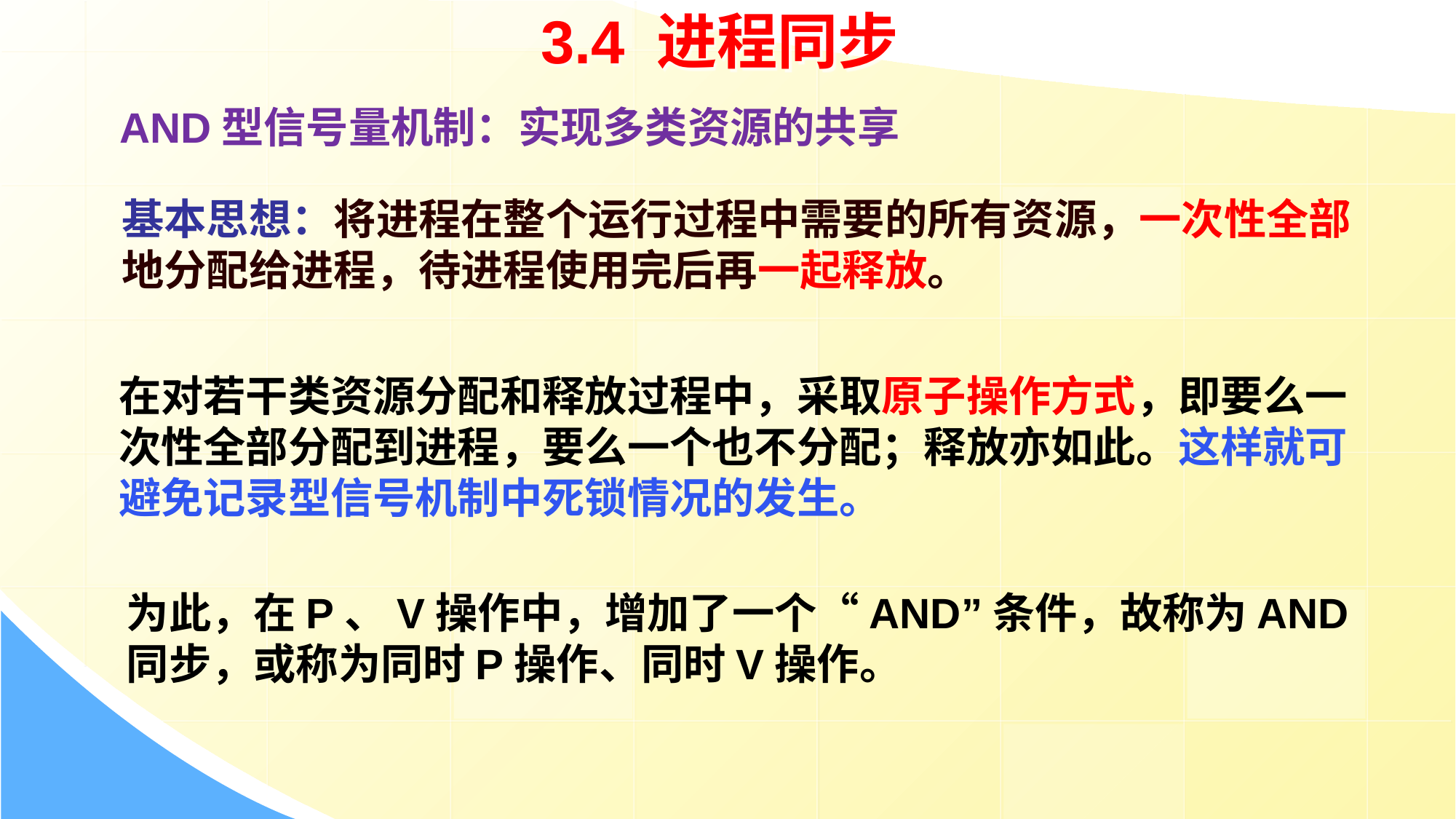

3.4 进程同步
AND型信号量机制：实现多类资源的共享

基本思想：将进程在整个运行过程中需要的所有资源，一次性全部地分配给进程，待进程使用完后再一起释放。
在对若干类资源分配和释放过程中，采取原子操作方式，即要么一次性全部分配到进程，要么一个也不分配；释放亦如此。这样就可避免记录型信号机制中死锁情况的发生。

为此，在P、V操作中，增加了一个“AND”条件，故称为AND同步，或称为同时P操作、同时V操作。